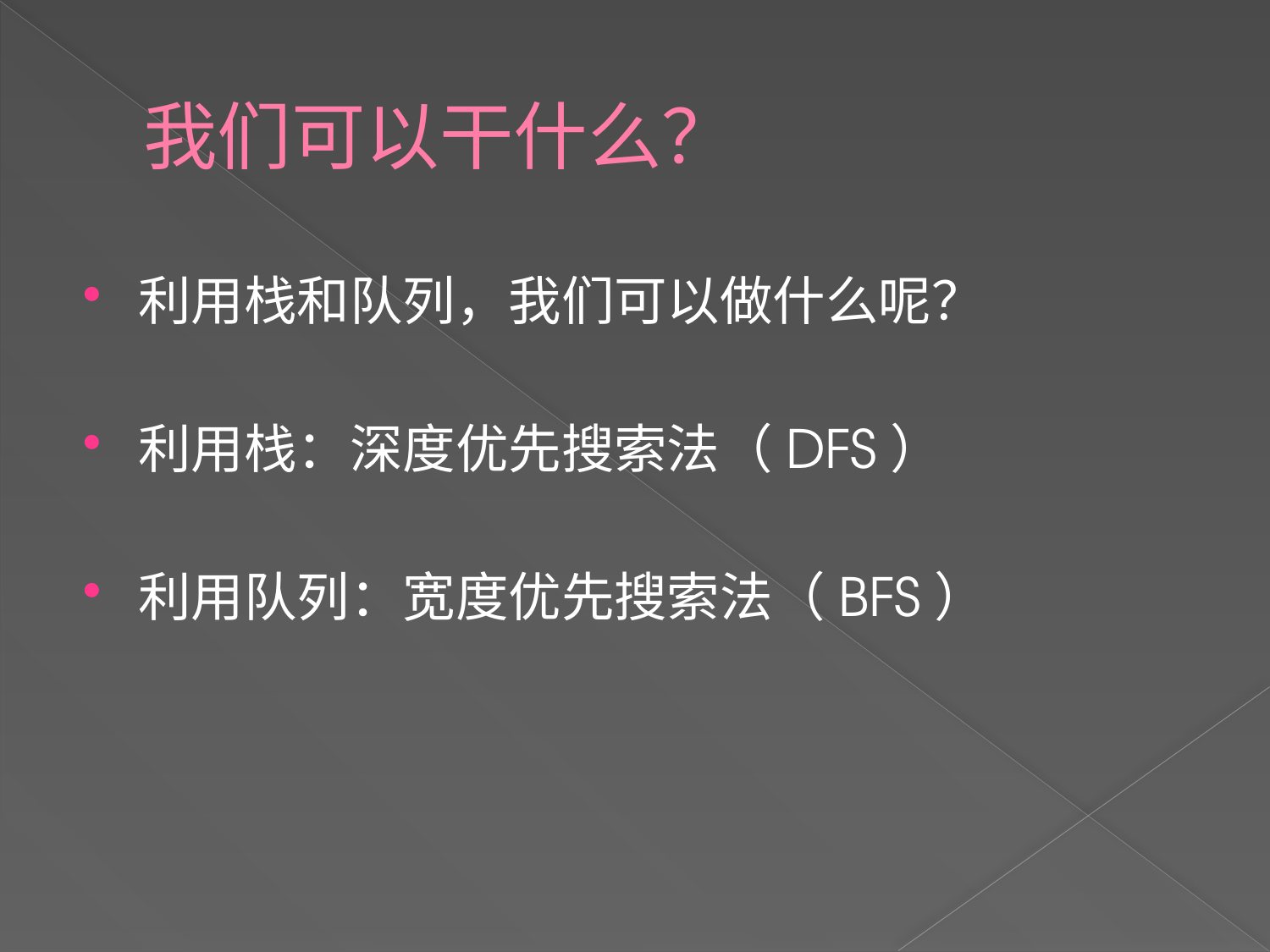

# 我们可以干什么？
利用栈和队列，我们可以做什么呢？

利用栈：深度优先搜索法（DFS）

利用队列：宽度优先搜索法（BFS）